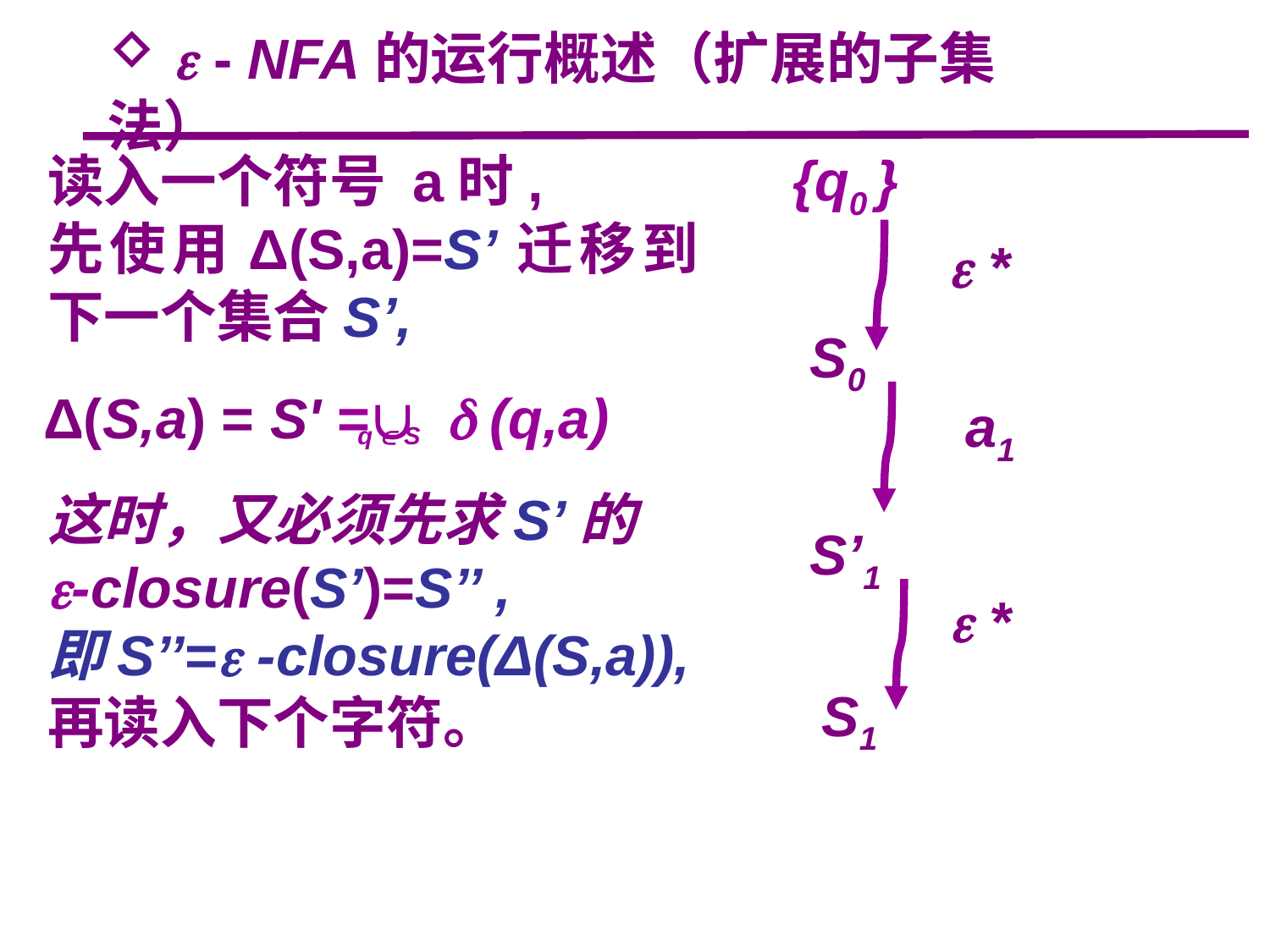

ε - NFA的运行概述（扩展的子集法）
{q0 }
读入一个符号 a时,
先使用Δ(S,a)=S’迁移到下一个集合S’,

这时，又必须先求S’的
ε-closure(S’)=S’’ ,
即S’’=ε -closure(Δ(S,a)),
再读入下个字符。
ε *
S0
Δ(S,a) = S' =∪  δ (q,a)
a1
q ∈ S
S’1
ε *
S1